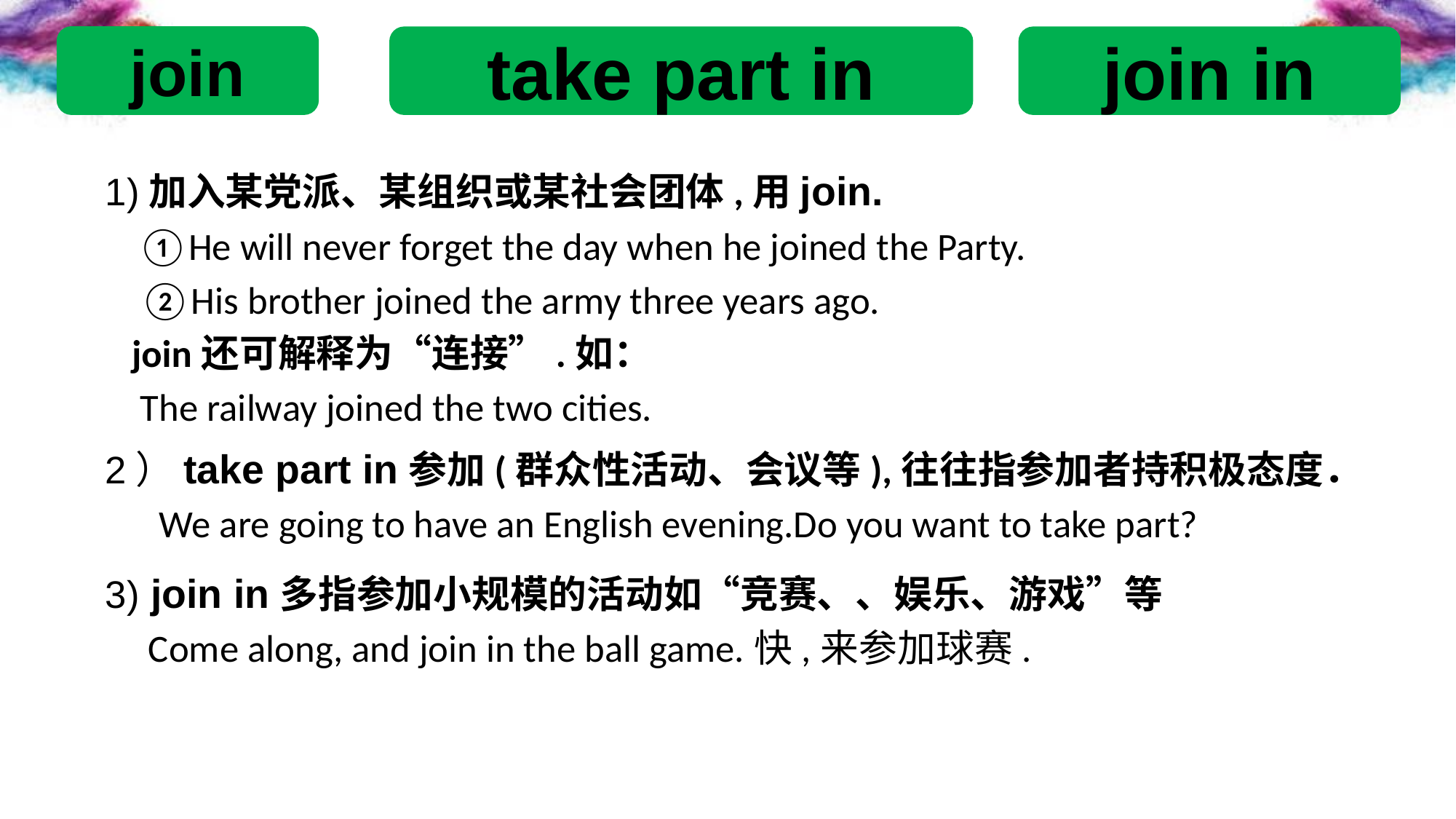

join
take part in
join in
1)加入某党派、某组织或某社会团体,用join.
   ①He will never forget the day when he joined the Party.
    ②His brother joined the army three years ago.
   join还可解释为“连接”.如：
    The railway joined the two cities.
2）take part in参加(群众性活动、会议等),往往指参加者持积极态度．
     We are going to have an English evening.Do you want to take part?
3) join in多指参加小规模的活动如“竞赛、、娱乐、游戏”等
    Come along, and join in the ball game.快,来参加球赛.